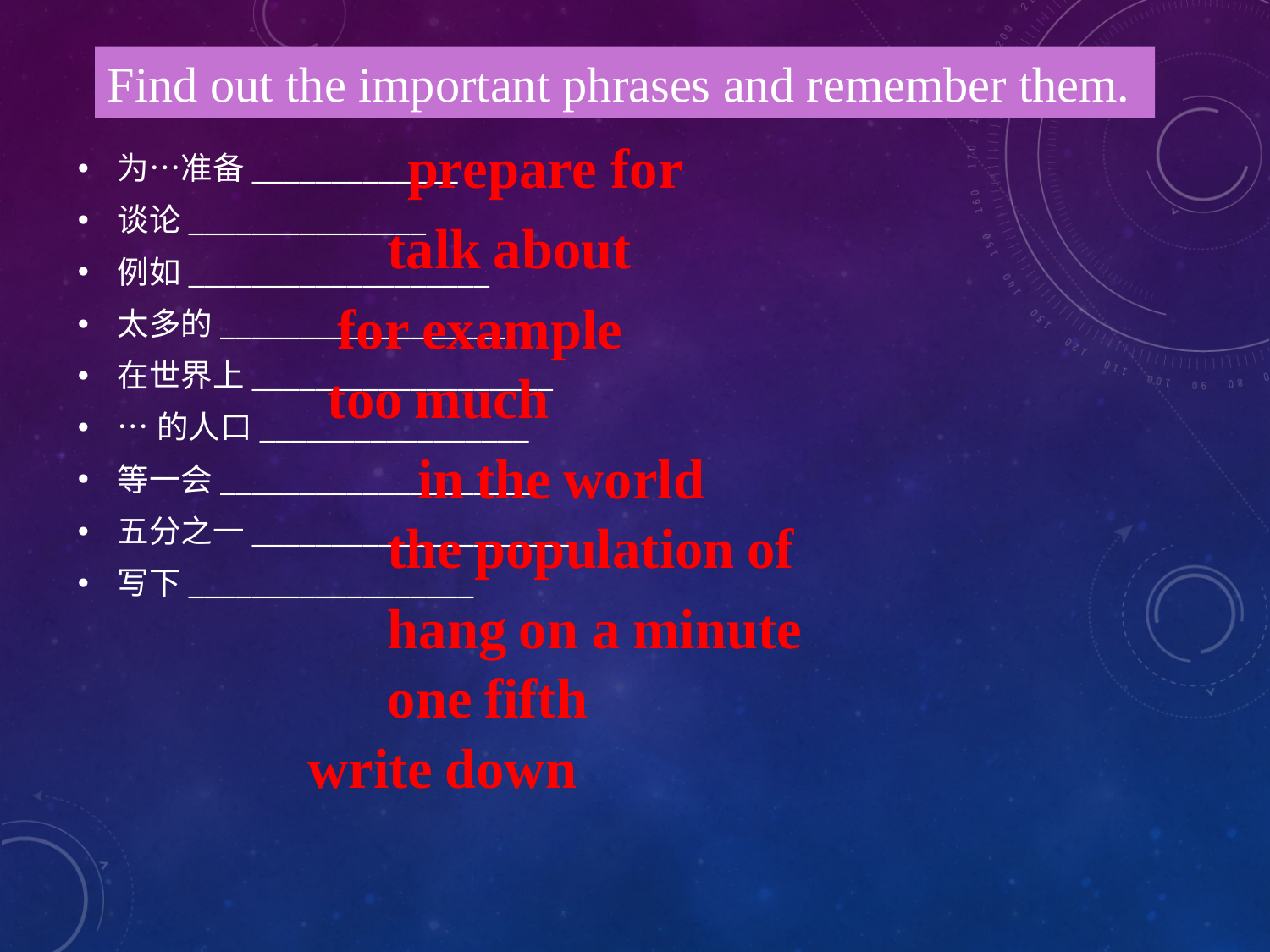

Find out the important phrases and remember them.
prepare for
为…准备_____________
谈论_______________
例如___________________
太多的__________________
在世界上___________________
…的人口_________________
等一会____________________
五分之一____________________
写下__________________
talk about
for example
too much
in the world
the population of
hang on a minute
one fifth
write down